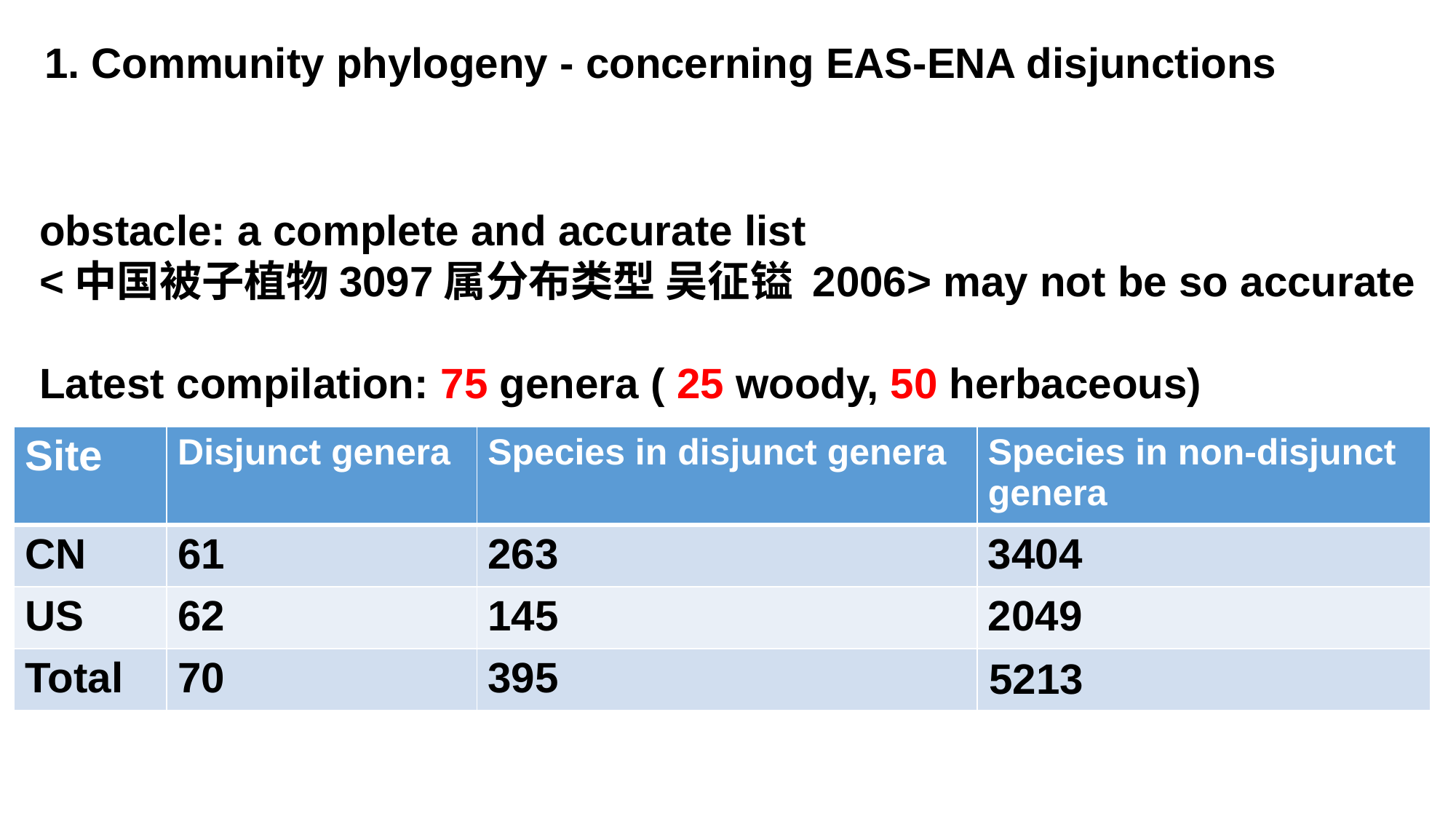

1. Community phylogeny - concerning EAS-ENA disjunctions
obstacle: a complete and accurate list
<中国被子植物3097属分布类型 吴征镒 2006> may not be so accurate

Latest compilation: 75 genera ( 25 woody, 50 herbaceous)
| Site | Disjunct genera | Species in disjunct genera | Species in non-disjunct genera |
| --- | --- | --- | --- |
| CN | 61 | 263 | 3404 |
| US | 62 | 145 | 2049 |
| Total | 70 | 395 | 5213 |